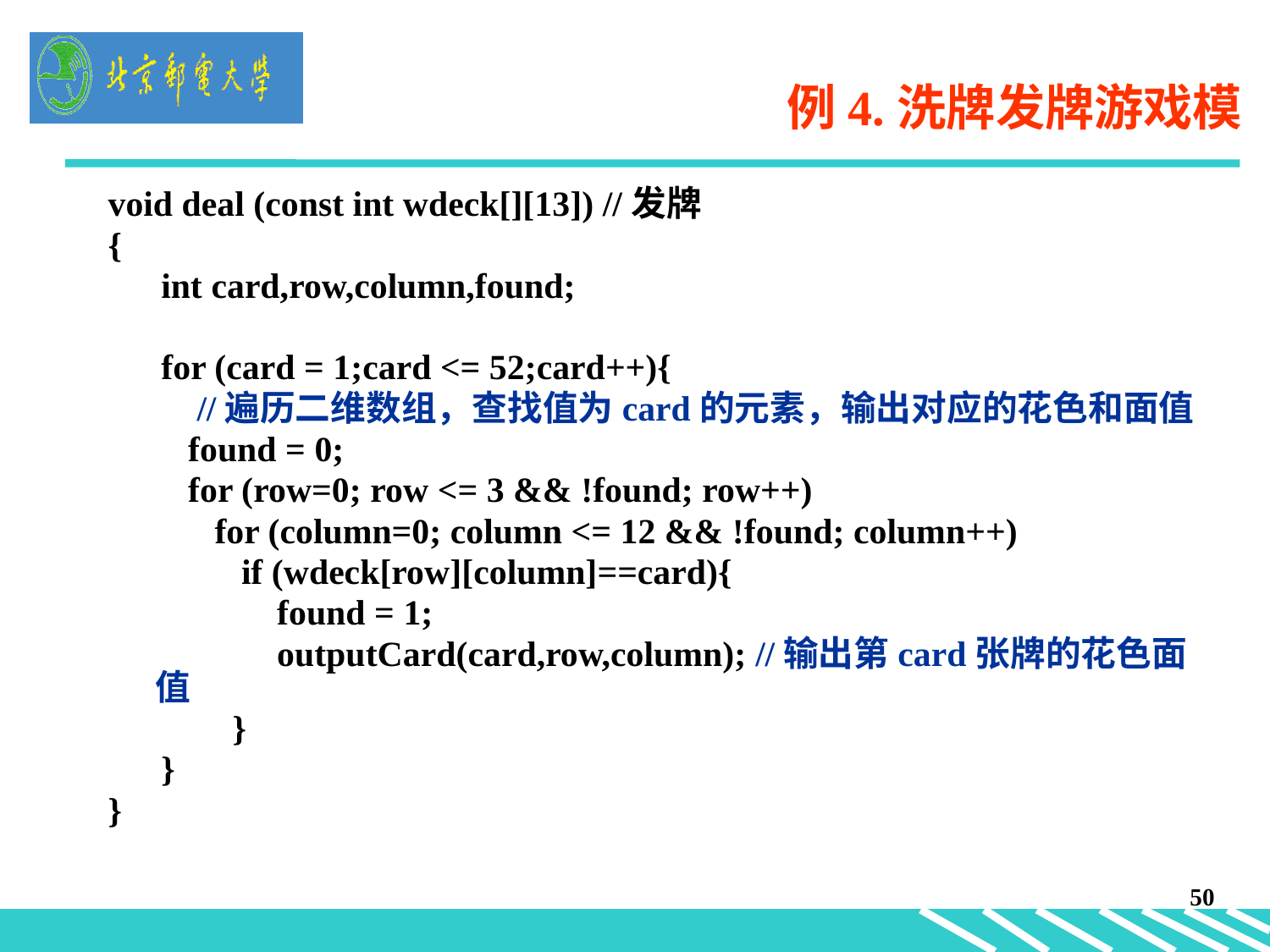

# 例4.洗牌发牌游戏模
void deal (const int wdeck[][13]) //发牌
{
      int card,row,column,found;

      for (card = 1;card <= 52;card++){
          //遍历二维数组，查找值为card的元素，输出对应的花色和面值
         found = 0;
         for (row=0; row <= 3 && !found; row++)
            for (column=0; column <= 12 && !found; column++)
               if (wdeck[row][column]==card){
                   found = 1;
                   outputCard(card,row,column); //输出第card张牌的花色面值
              }
      }
}
50